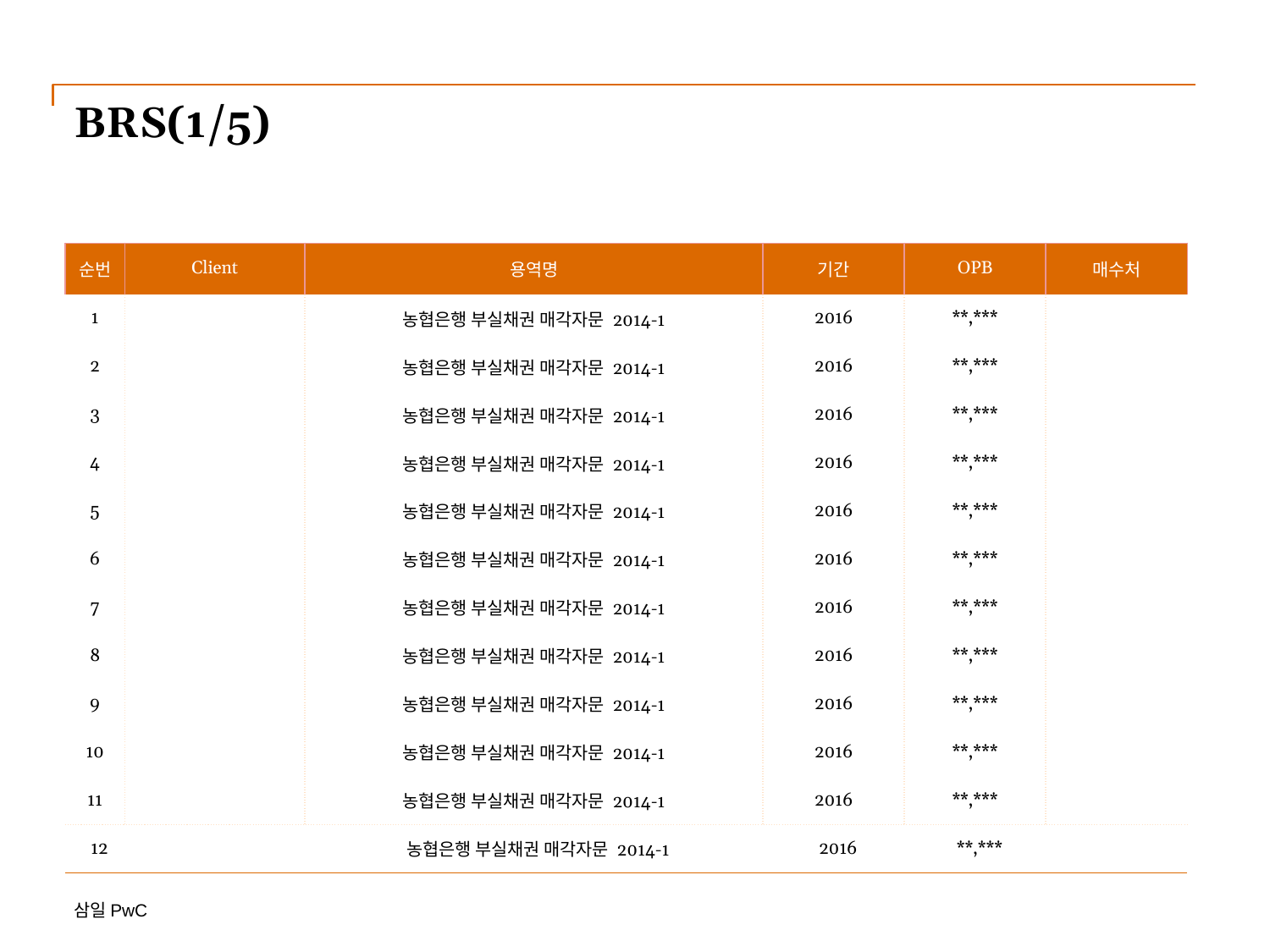

# BRS(1/5)

| 순번 | Client | 용역명 | 기간 | OPB | 매수처 |
| --- | --- | --- | --- | --- | --- |
| 1 |  | 농협은행 부실채권 매각자문 2014-1 | 2016 | \*\*,\*\*\* |  |
| 2 |  | 농협은행 부실채권 매각자문 2014-1 | 2016 | \*\*,\*\*\* |  |
| 3 |  | 농협은행 부실채권 매각자문 2014-1 | 2016 | \*\*,\*\*\* |  |
| 4 |  | 농협은행 부실채권 매각자문 2014-1 | 2016 | \*\*,\*\*\* |  |
| 5 |  | 농협은행 부실채권 매각자문 2014-1 | 2016 | \*\*,\*\*\* |  |
| 6 |  | 농협은행 부실채권 매각자문 2014-1 | 2016 | \*\*,\*\*\* |  |
| 7 |  | 농협은행 부실채권 매각자문 2014-1 | 2016 | \*\*,\*\*\* |  |
| 8 |  | 농협은행 부실채권 매각자문 2014-1 | 2016 | \*\*,\*\*\* |  |
| 9 |  | 농협은행 부실채권 매각자문 2014-1 | 2016 | \*\*,\*\*\* |  |
| 10 |  | 농협은행 부실채권 매각자문 2014-1 | 2016 | \*\*,\*\*\* |  |
| 11 |  | 농협은행 부실채권 매각자문 2014-1 | 2016 | \*\*,\*\*\* |  |
| 12 |  | 농협은행 부실채권 매각자문 2014-1 | 2016 | \*\*,\*\*\* |  |